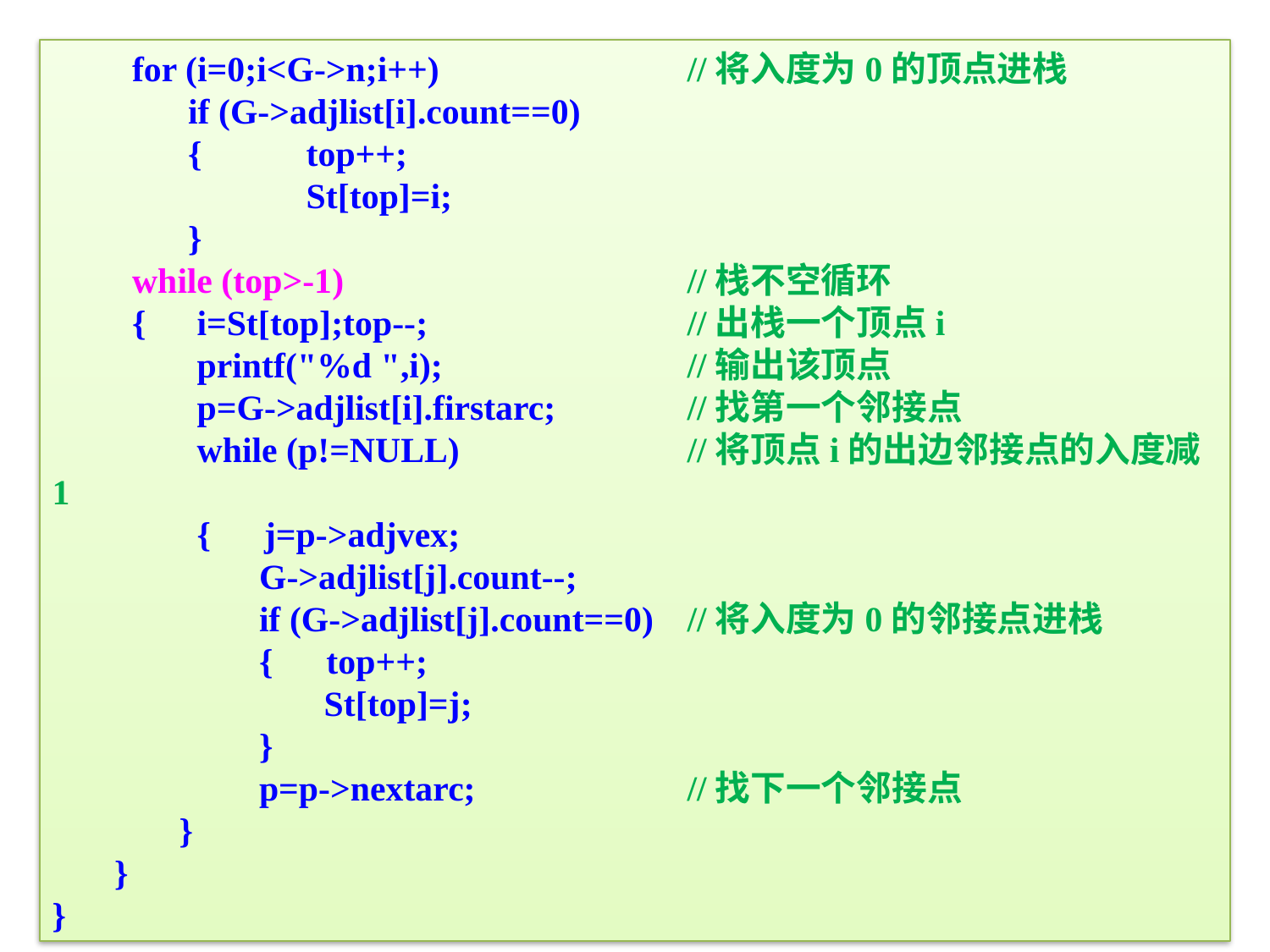

for (i=0;i<G->n;i++)		//将入度为0的顶点进栈
	 if (G->adjlist[i].count==0)
	 {	top++;
		St[top]=i;
	 }
         while (top>-1)			//栈不空循环
         {	  i=St[top];top--;			//出栈一个顶点i
	  printf("%d ",i);		//输出该顶点
	  p=G->adjlist[i].firstarc;		//找第一个邻接点
	  while (p!=NULL)		//将顶点i的出边邻接点的入度减1
	  {      j=p->adjvex;
	         G->adjlist[j].count--;
	         if (G->adjlist[j].count==0)	//将入度为0的邻接点进栈
	         {      top++;
		  St[top]=j;
	         }
	         p=p->nextarc;		//找下一个邻接点
	}
       }
}
179